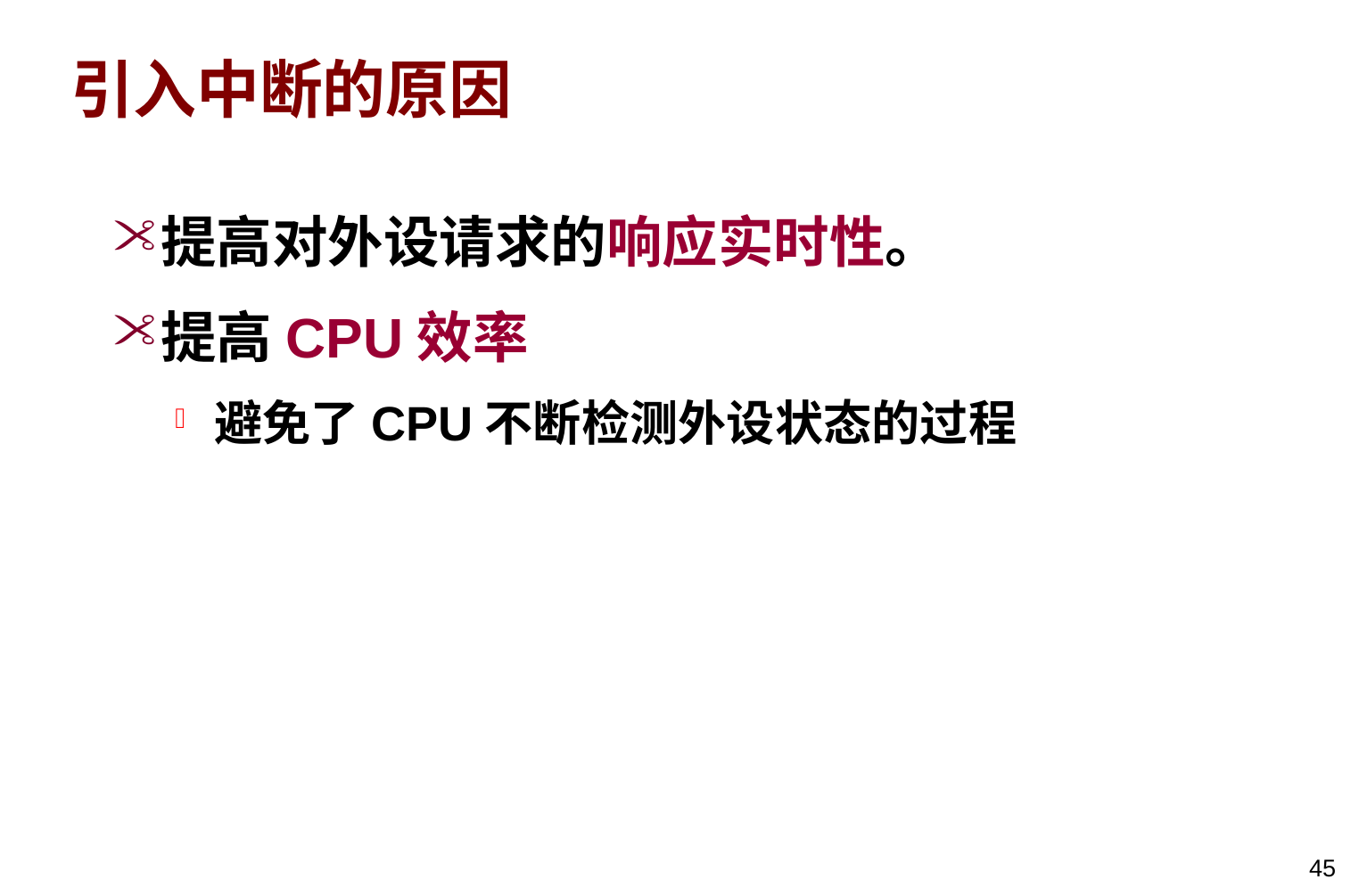

# 引入中断的原因
提高对外设请求的响应实时性。
提高CPU效率
避免了CPU不断检测外设状态的过程
45